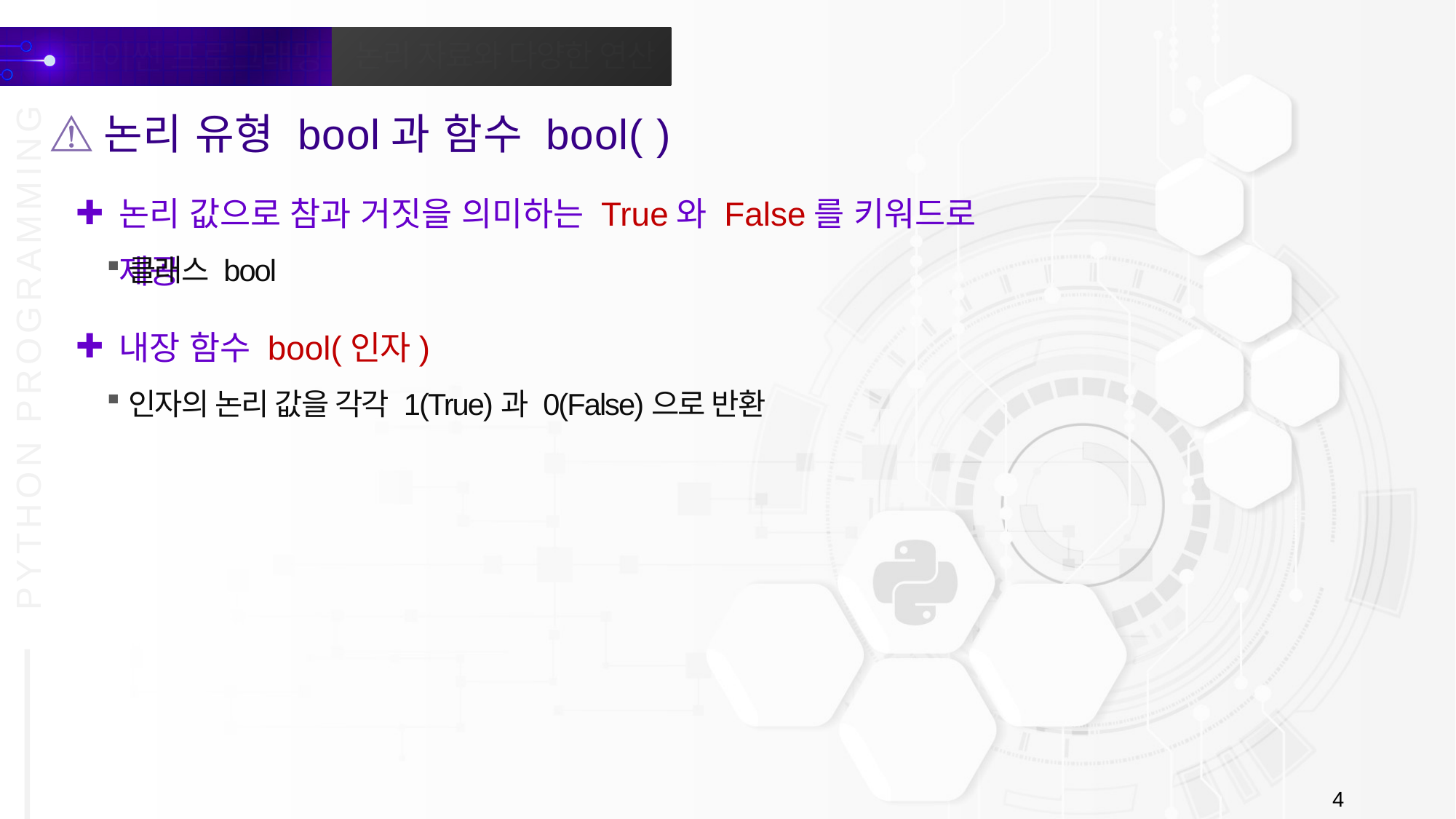

논리 유형 bool과 함수 bool( )
논리 값으로 참과 거짓을 의미하는 True와 False를 키워드로 제공
클래스 bool
내장 함수 bool(인자)
인자의 논리 값을 각각 1(True)과 0(False)으로 반환
4